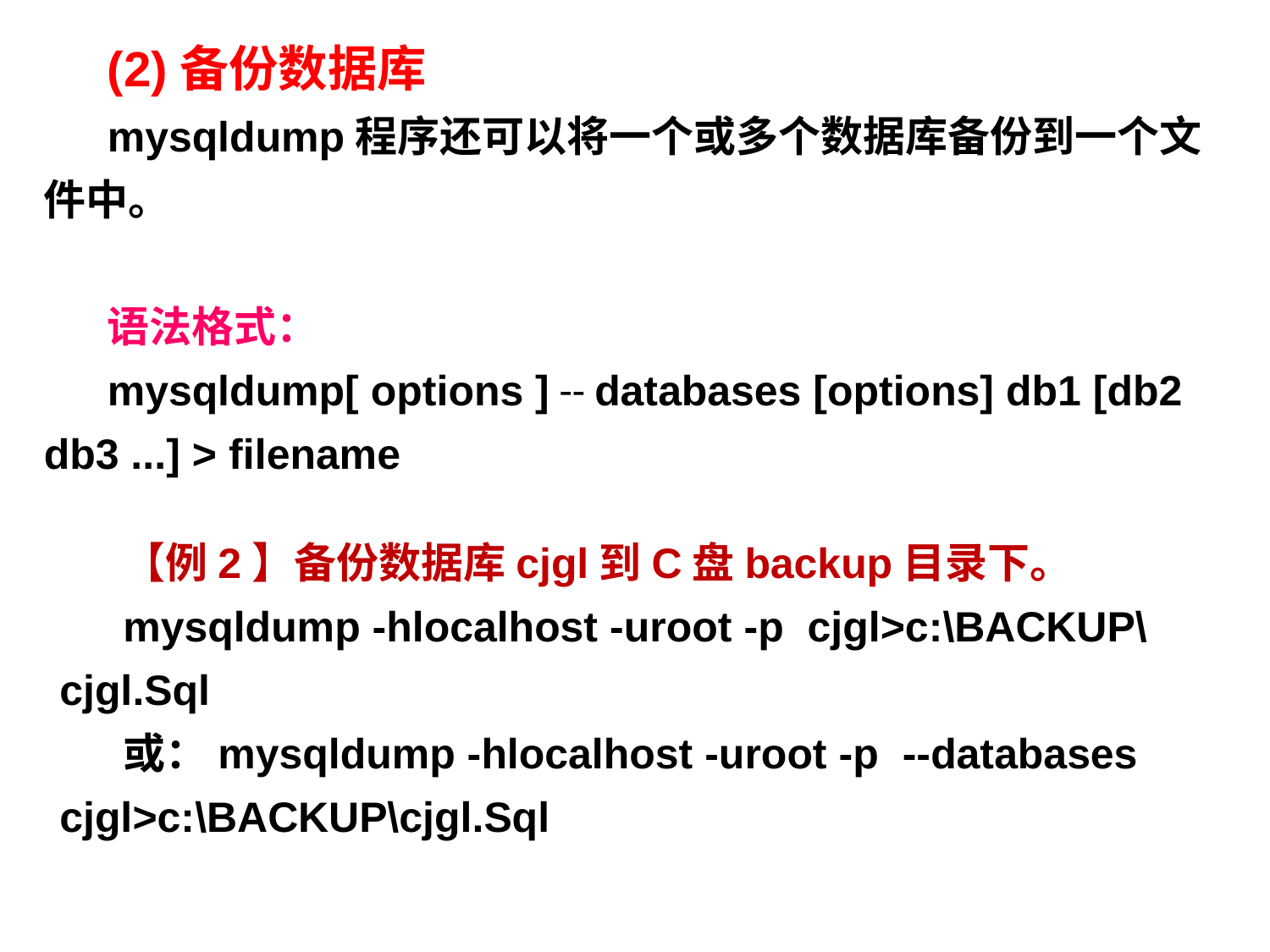

(2)备份数据库
mysqldump程序还可以将一个或多个数据库备份到一个文件中。

语法格式：
mysqldump[ options ] -- databases [options] db1 [db2 db3 ...] > filename

【例2】备份数据库cjgl到C盘backup目录下。
mysqldump -hlocalhost -uroot -p  cjgl>c:\BACKUP\cjgl.Sql
或：mysqldump -hlocalhost -uroot -p  --databases cjgl>c:\BACKUP\cjgl.Sql